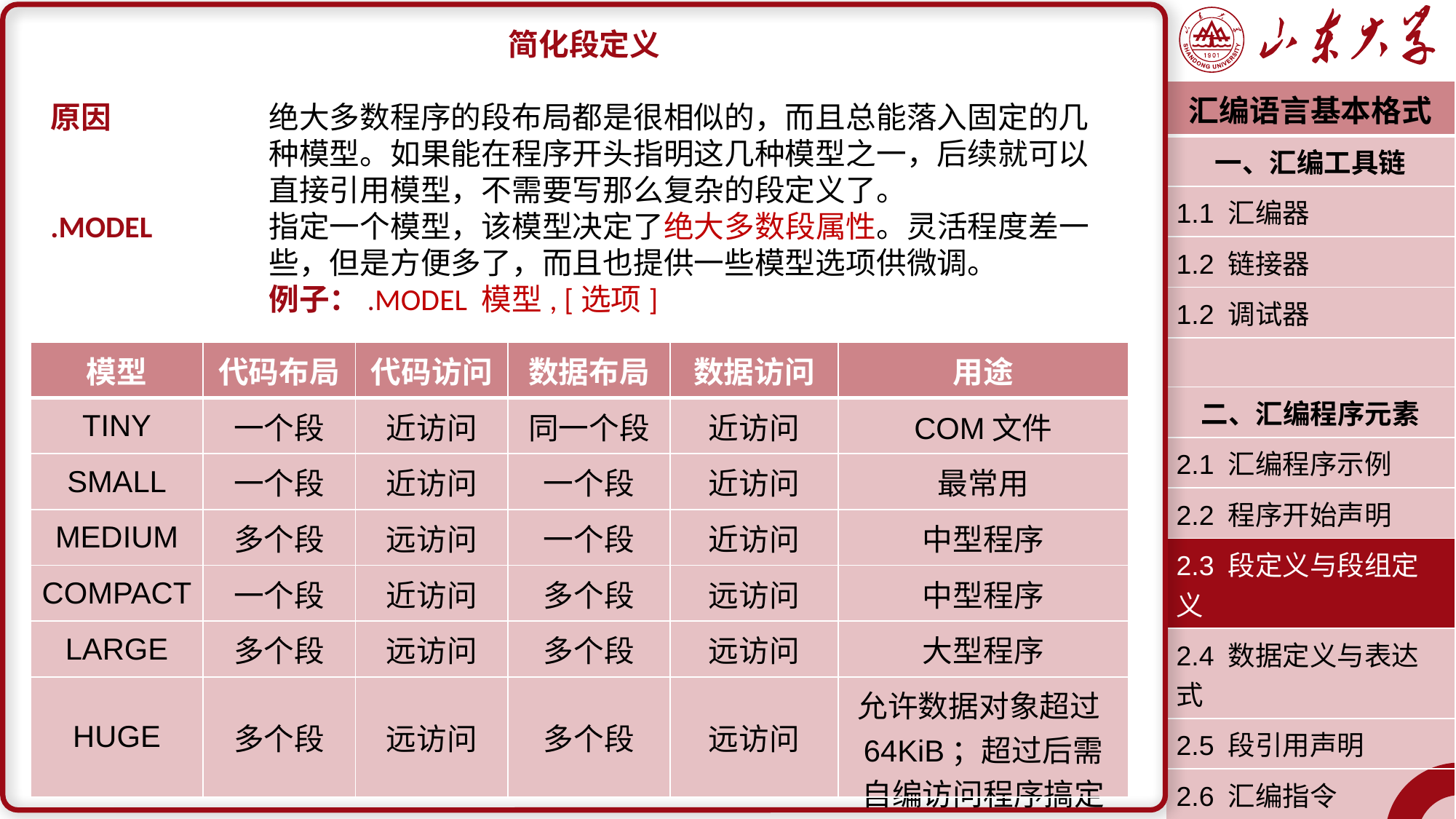

简化段定义

原因		绝大多数程序的段布局都是很相似的，而且总能落入固定的几		种模型。如果能在程序开头指明这几种模型之一，后续就可以		直接引用模型，不需要写那么复杂的段定义了。
.MODEL		指定一个模型，该模型决定了绝大多数段属性。灵活程度差一		些，但是方便多了，而且也提供一些模型选项供微调。
		例子：.MODEL 模型, [选项]
| 汇编语言基本格式 |
| --- |
| 一、汇编工具链 |
| 1.1 汇编器 |
| 1.2 链接器 |
| 1.2 调试器 |
|  |
| 二、汇编程序元素 |
| 2.1 汇编程序示例 |
| 2.2 程序开始声明 |
| 2.3 段定义与段组定义 |
| 2.4 数据定义与表达式 |
| 2.5 段引用声明 |
| 2.6 汇编指令 |
| 2.7 程序结束声明 |
| 潘润宇 2022.09 |
| 模型 | 代码布局 | 代码访问 | 数据布局 | 数据访问 | 用途 |
| --- | --- | --- | --- | --- | --- |
| TINY | 一个段 | 近访问 | 同一个段 | 近访问 | COM文件 |
| SMALL | 一个段 | 近访问 | 一个段 | 近访问 | 最常用 |
| MEDIUM | 多个段 | 远访问 | 一个段 | 近访问 | 中型程序 |
| COMPACT | 一个段 | 近访问 | 多个段 | 远访问 | 中型程序 |
| LARGE | 多个段 | 远访问 | 多个段 | 远访问 | 大型程序 |
| HUGE | 多个段 | 远访问 | 多个段 | 远访问 | 允许数据对象超过64KiB；超过后需自编访问程序搞定 |